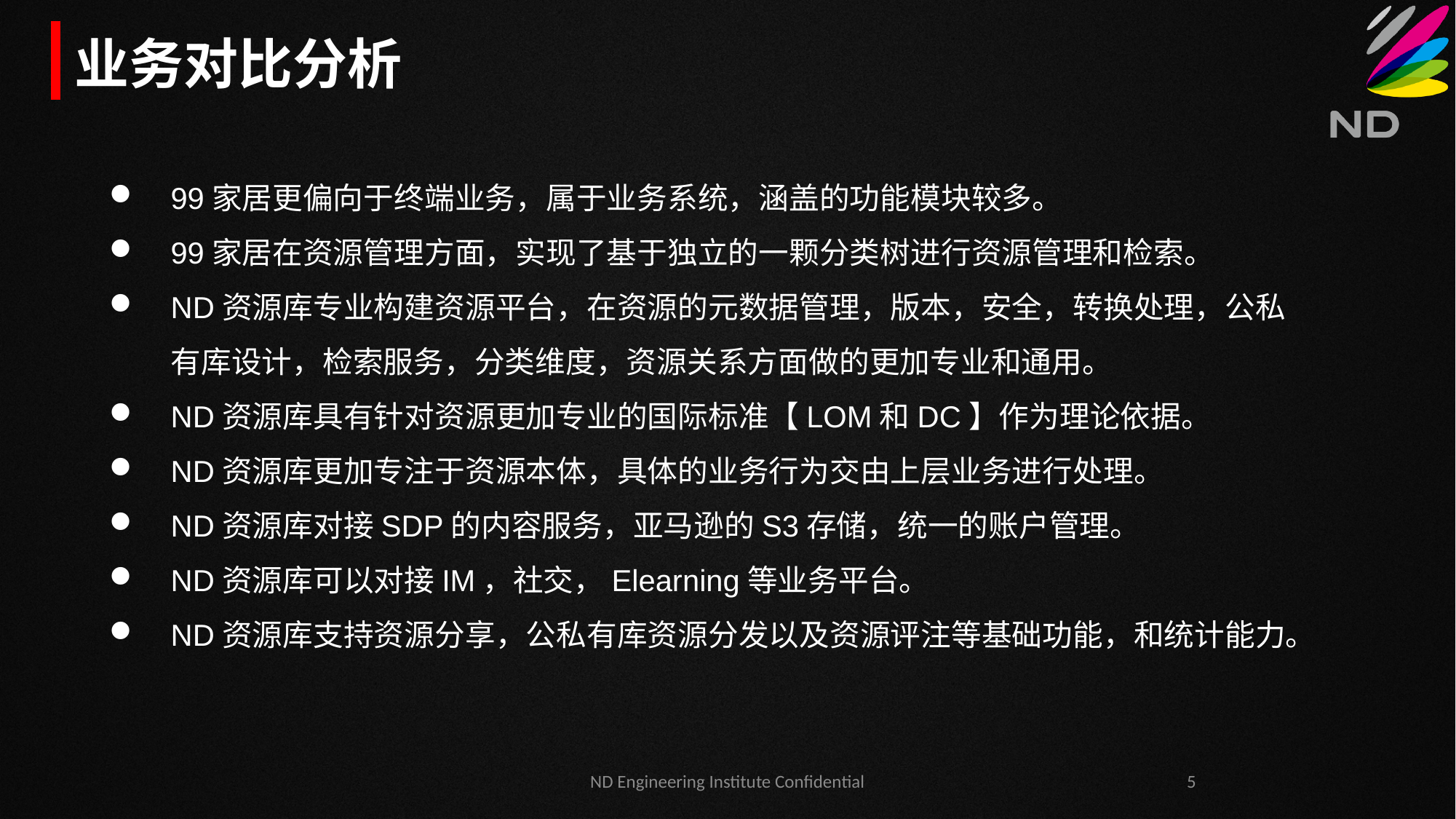

业务对比分析
99家居更偏向于终端业务，属于业务系统，涵盖的功能模块较多。
99家居在资源管理方面，实现了基于独立的一颗分类树进行资源管理和检索。
ND资源库专业构建资源平台，在资源的元数据管理，版本，安全，转换处理，公私有库设计，检索服务，分类维度，资源关系方面做的更加专业和通用。
ND资源库具有针对资源更加专业的国际标准【LOM和DC】作为理论依据。
ND资源库更加专注于资源本体，具体的业务行为交由上层业务进行处理。
ND资源库对接SDP的内容服务，亚马逊的S3存储，统一的账户管理。
ND资源库可以对接IM，社交，Elearning等业务平台。
ND资源库支持资源分享，公私有库资源分发以及资源评注等基础功能，和统计能力。
ND Engineering Institute Confidential
5